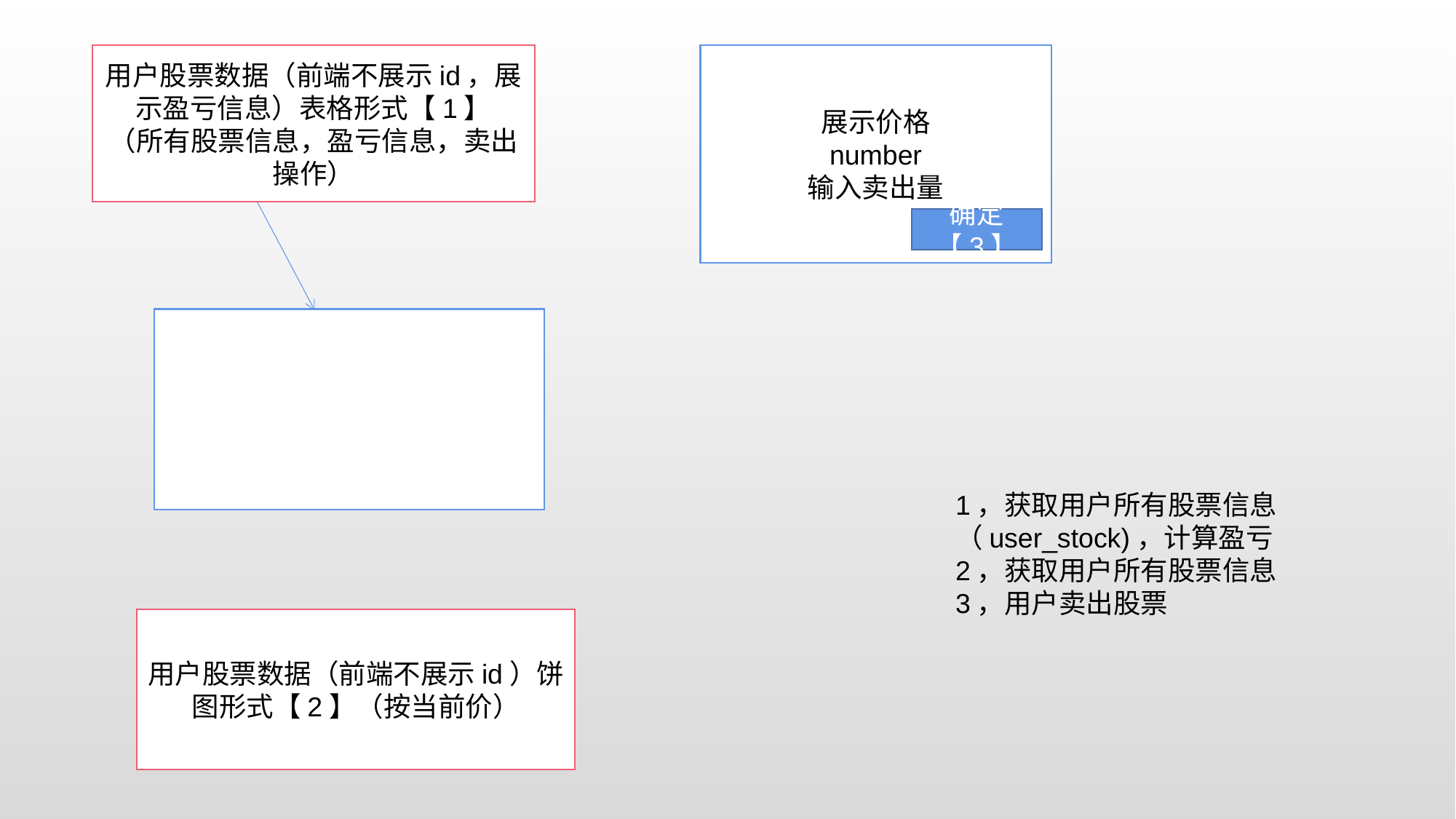

用户股票数据（前端不展示id，展示盈亏信息）表格形式【1】
（所有股票信息，盈亏信息，卖出操作）
展示价格
number
输入卖出量
确定【3】

1，获取用户所有股票信息（user_stock)，计算盈亏
2，获取用户所有股票信息
3，用户卖出股票
用户股票数据（前端不展示id）饼图形式【2】（按当前价）